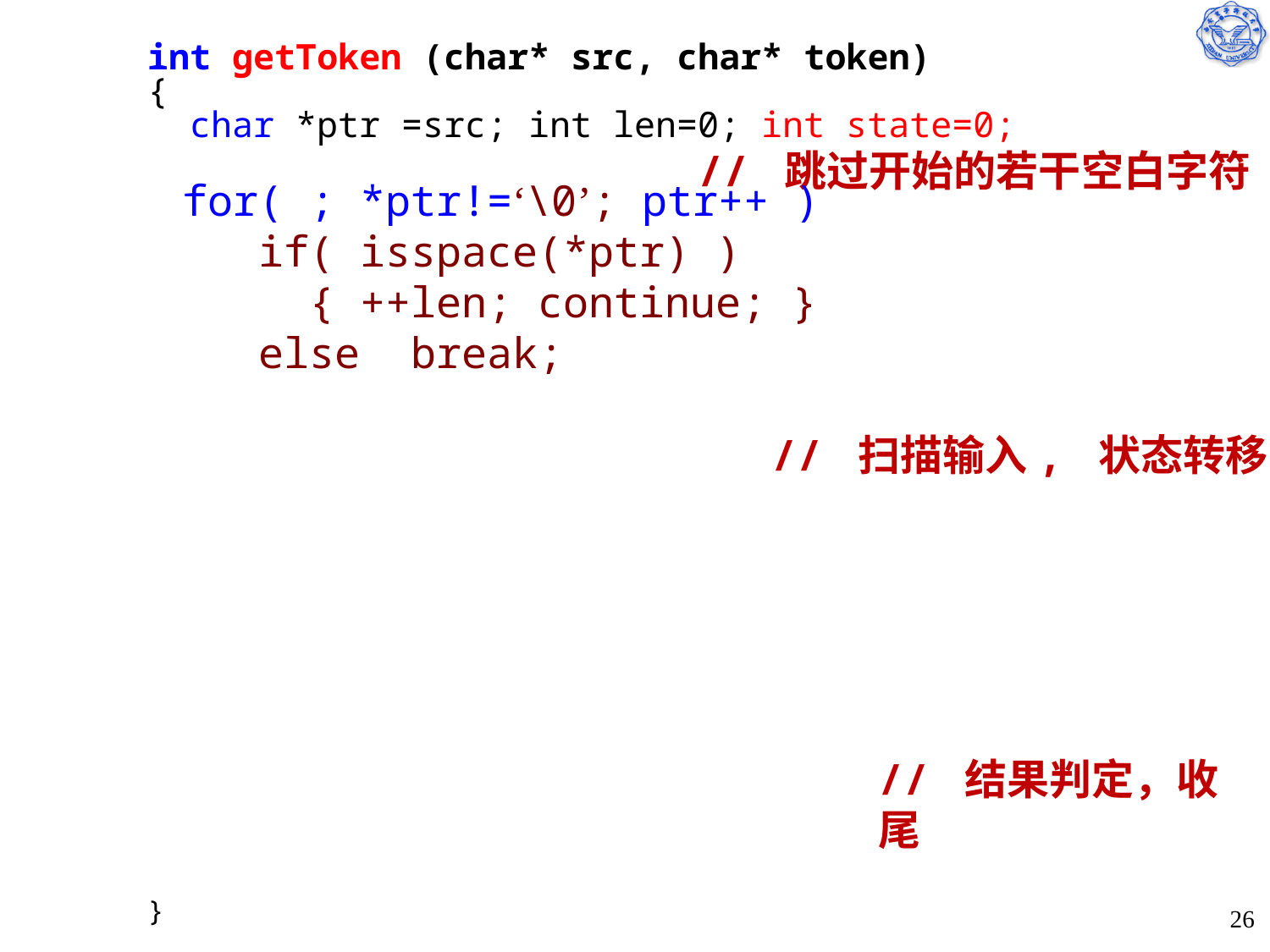

int getToken (char* src, char* token)
{
  char *ptr =src; int len=0; int state=0;

}
// 跳过开始的若干空白字符
 for( ; *ptr!=‘\0’; ptr++ )
    if( isspace(*ptr) )
      { ++len; continue; }
    else  break;
// 扫描输入, 状态转移
// 结果判定，收尾
26